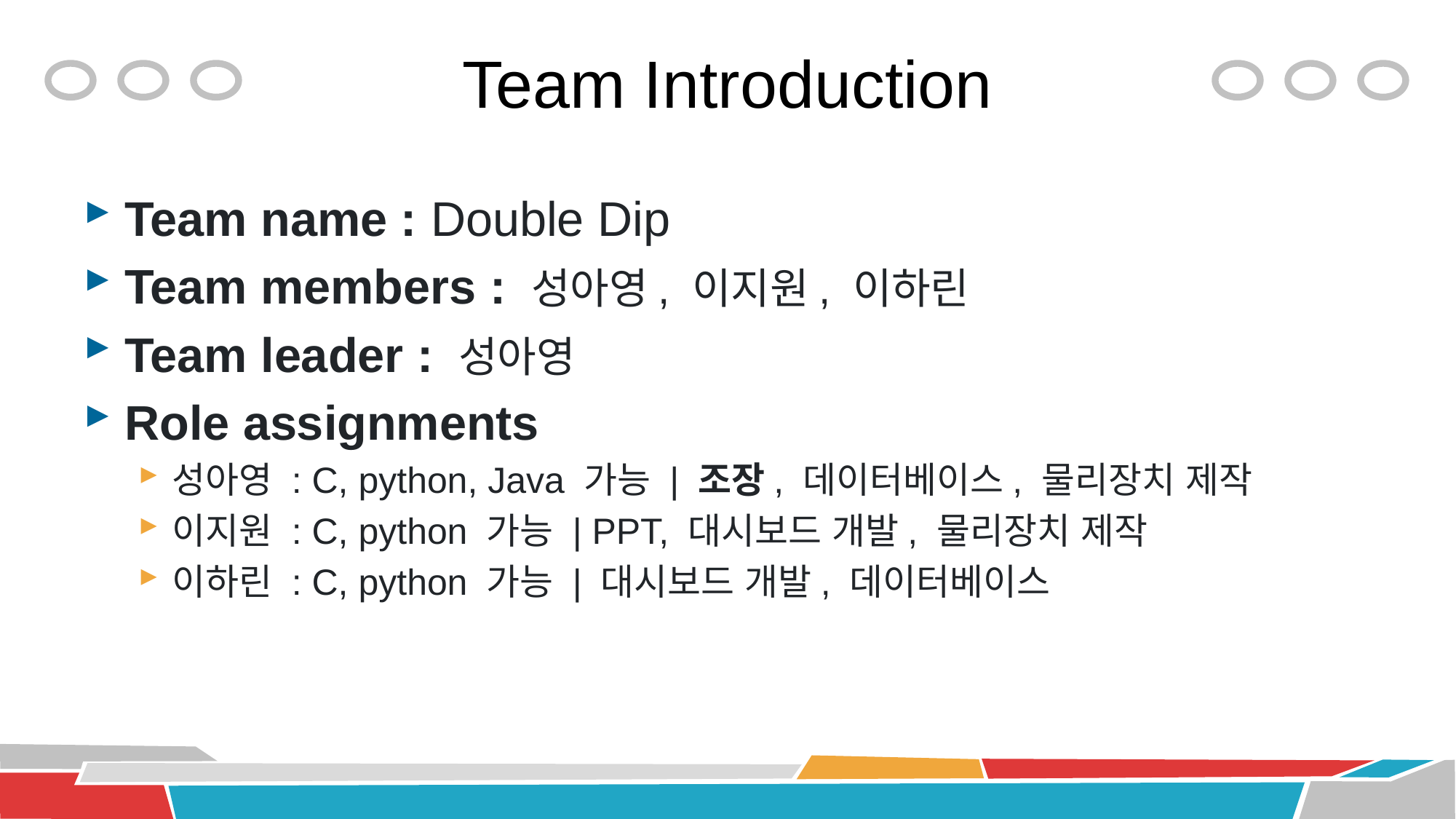

# Team Introduction
Team name : Double Dip
Team members : 성아영, 이지원, 이하린
Team leader : 성아영
Role assignments
성아영 : C, python, Java 가능 | 조장, 데이터베이스, 물리장치 제작
이지원 : C, python 가능 | PPT, 대시보드 개발, 물리장치 제작
이하린 : C, python 가능 | 대시보드 개발, 데이터베이스